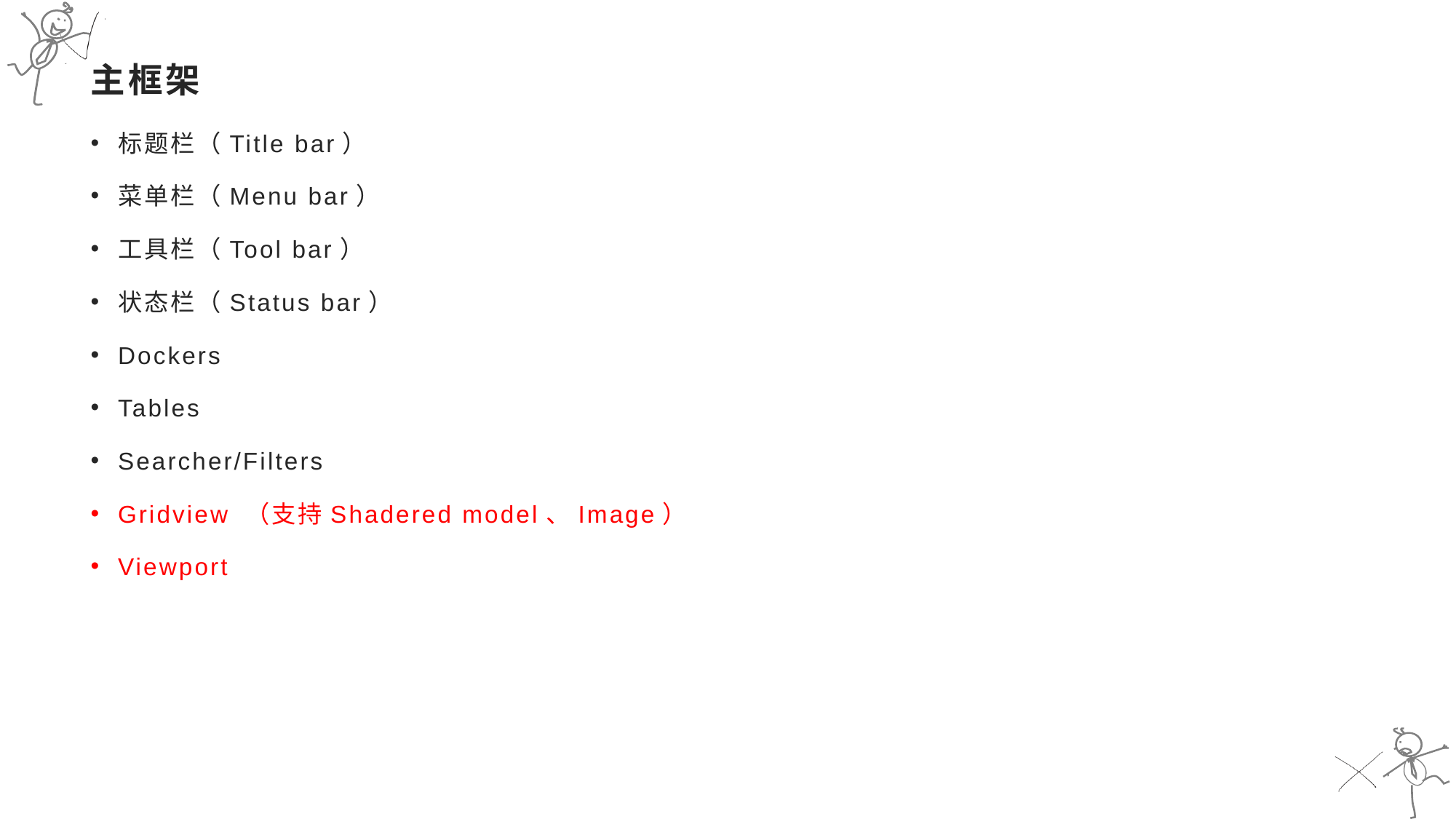

# 主框架
标题栏（Title bar）
菜单栏（Menu bar）
工具栏（Tool bar）
状态栏（Status bar）
Dockers
Tables
Searcher/Filters
Gridview （支持Shadered model、Image）
Viewport